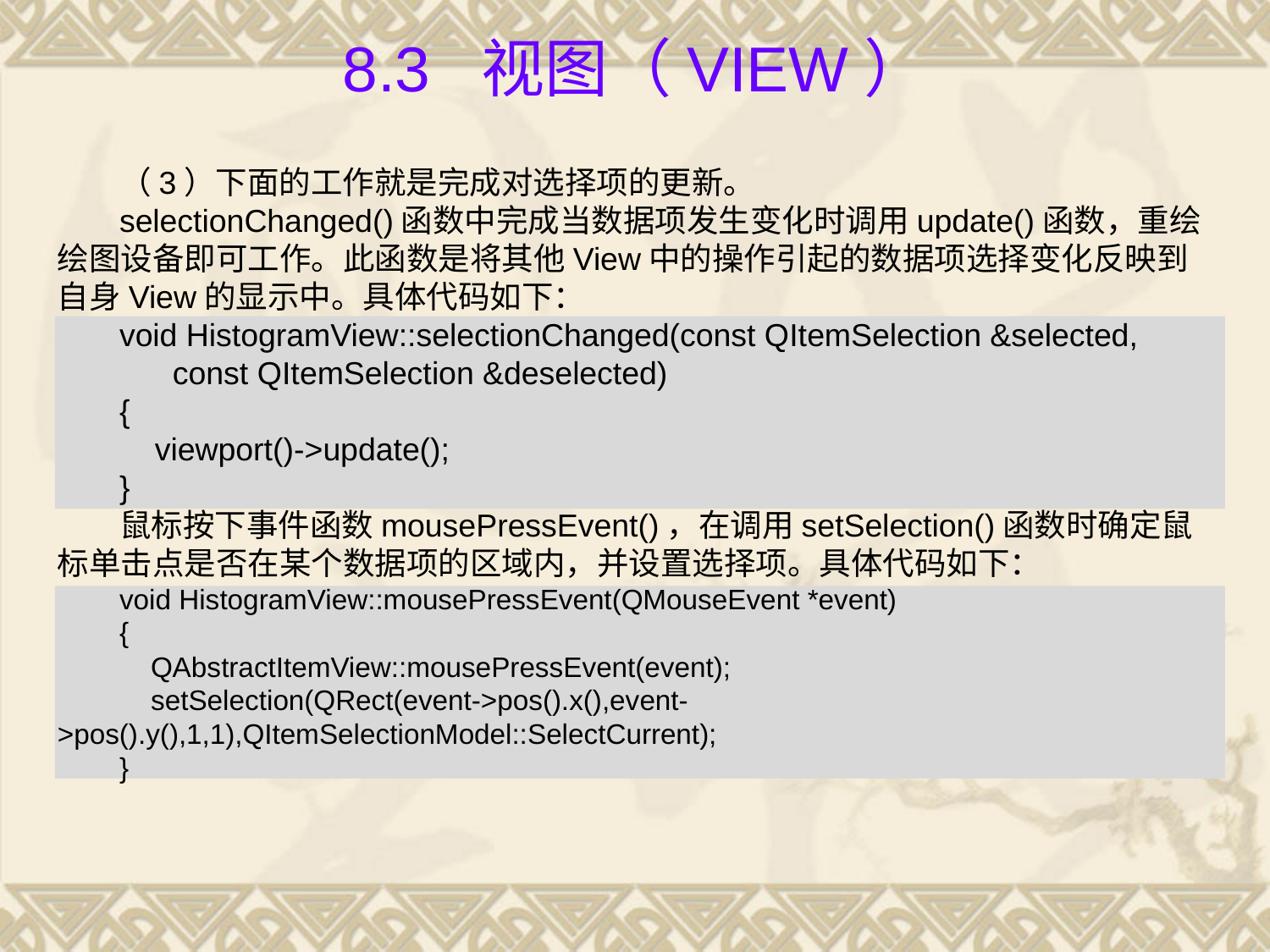

# 8.3  视图（View）
（3）下面的工作就是完成对选择项的更新。
selectionChanged()函数中完成当数据项发生变化时调用update()函数，重绘绘图设备即可工作。此函数是将其他View中的操作引起的数据项选择变化反映到自身View的显示中。具体代码如下：
void HistogramView::selectionChanged(const QItemSelection &selected,
      const QItemSelection &deselected)
{
    viewport()->update();
}
鼠标按下事件函数mousePressEvent()，在调用setSelection()函数时确定鼠标单击点是否在某个数据项的区域内，并设置选择项。具体代码如下：
void HistogramView::mousePressEvent(QMouseEvent *event)
{
    QAbstractItemView::mousePressEvent(event);
    setSelection(QRect(event->pos().x(),event->pos().y(),1,1),QItemSelectionModel::SelectCurrent);
}